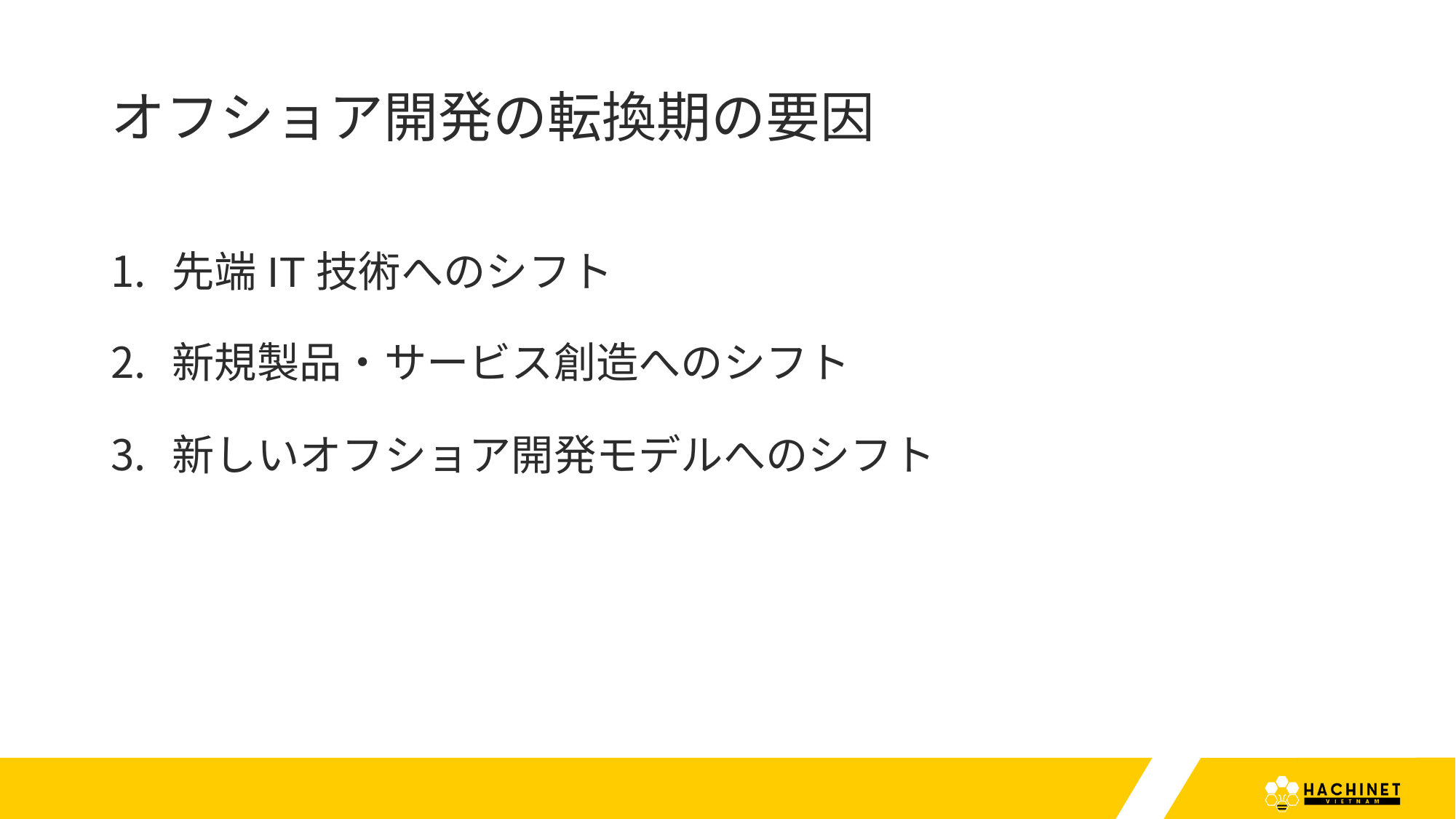

# オフショア開発の転換期の要因
先端IT技術へのシフト
新規製品・サービス創造へのシフト
新しいオフショア開発モデルへのシフト